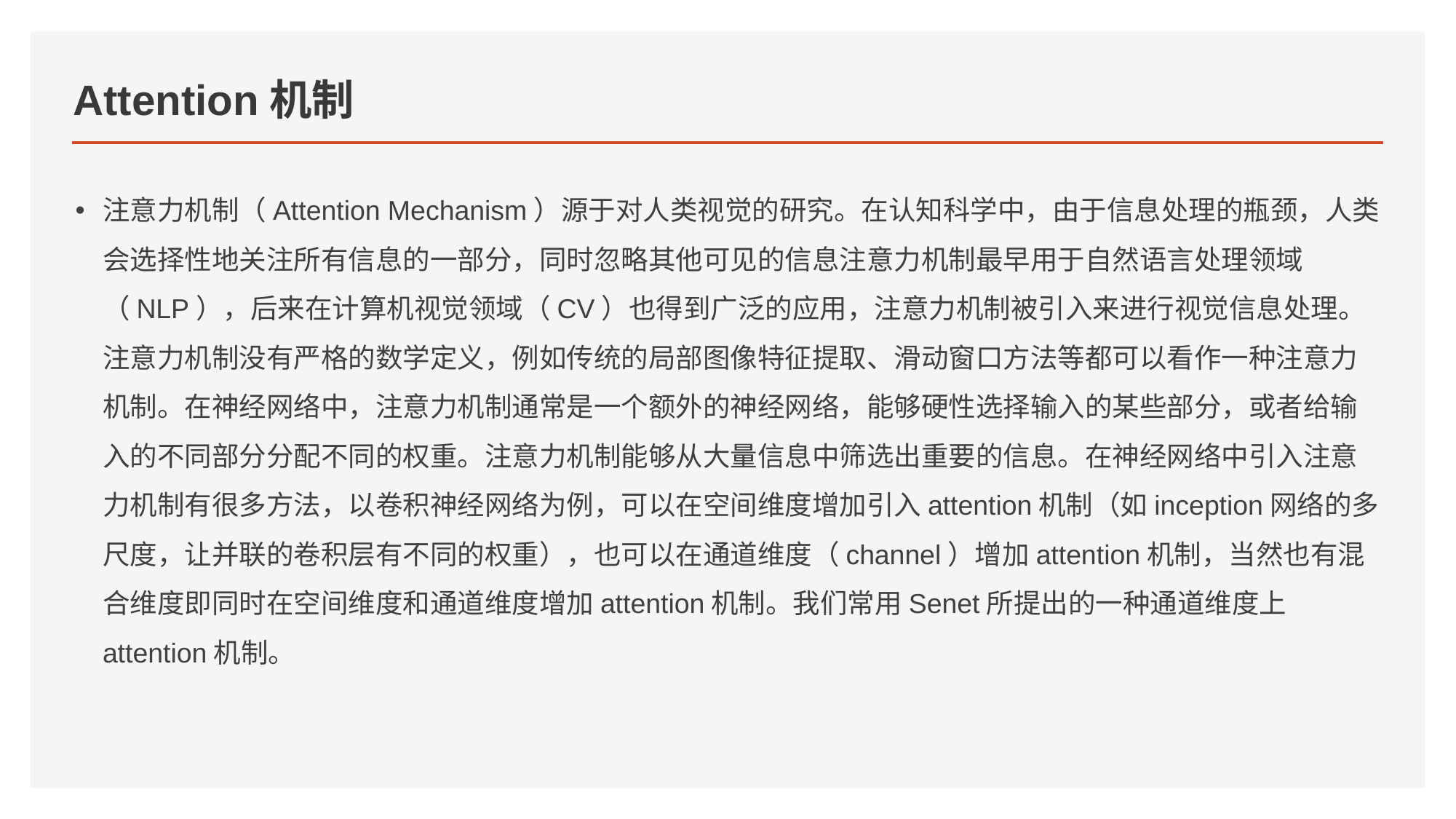

# Attention机制
注意力机制（Attention Mechanism）源于对人类视觉的研究。在认知科学中，由于信息处理的瓶颈，人类会选择性地关注所有信息的一部分，同时忽略其他可见的信息注意力机制最早用于自然语言处理领域（NLP），后来在计算机视觉领域（CV）也得到广泛的应用，注意力机制被引入来进行视觉信息处理。注意力机制没有严格的数学定义，例如传统的局部图像特征提取、滑动窗口方法等都可以看作一种注意力机制。在神经网络中，注意力机制通常是一个额外的神经网络，能够硬性选择输入的某些部分，或者给输入的不同部分分配不同的权重。注意力机制能够从大量信息中筛选出重要的信息。在神经网络中引入注意力机制有很多方法，以卷积神经网络为例，可以在空间维度增加引入attention机制（如inception网络的多尺度，让并联的卷积层有不同的权重），也可以在通道维度（channel）增加attention机制，当然也有混合维度即同时在空间维度和通道维度增加attention机制。我们常用Senet所提出的一种通道维度上attention机制。